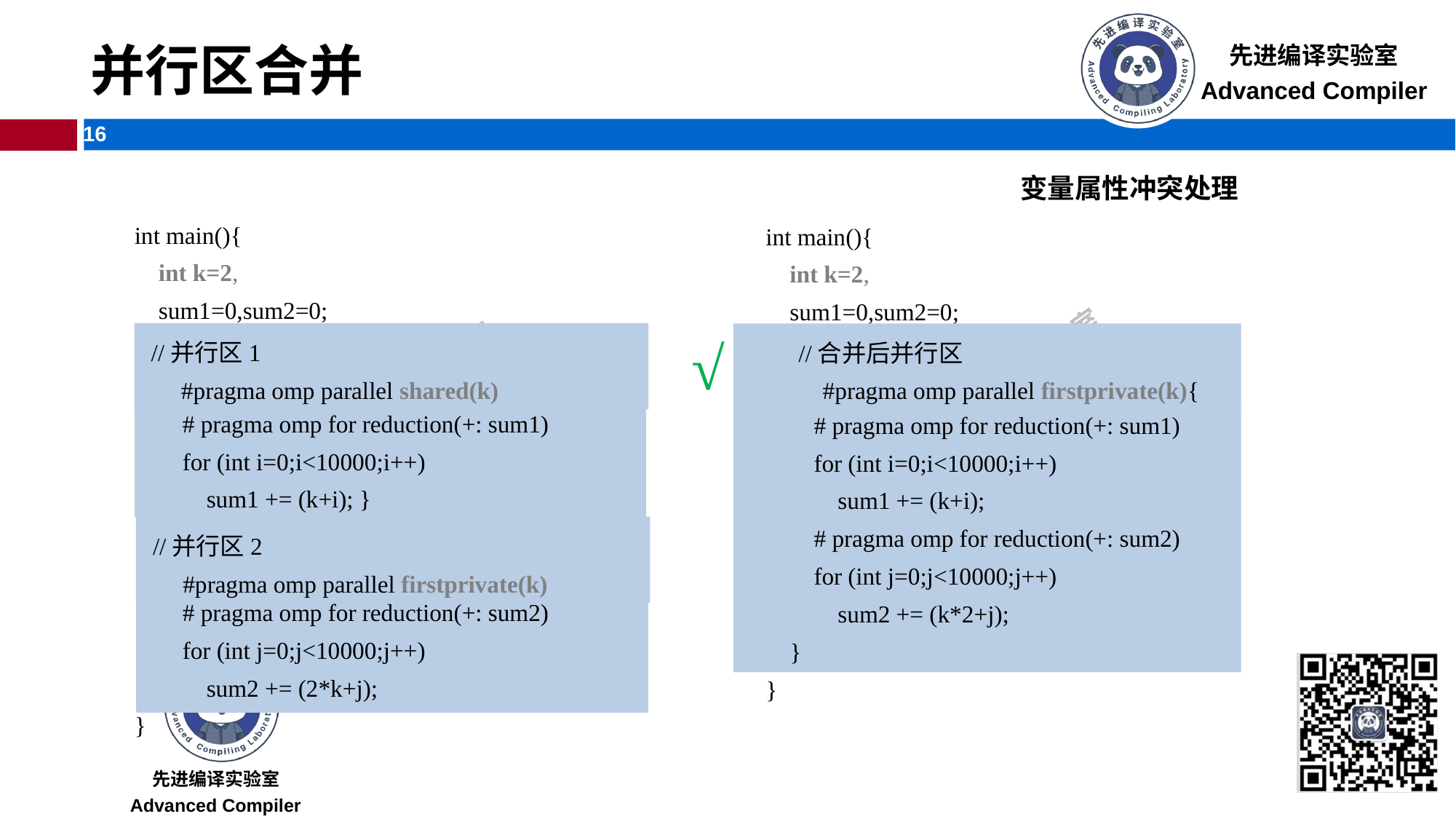

# 并行区合并
变量属性冲突处理
int main(){
    int k=2,
    sum1=0,sum2=0;
//并行区1
    #pragma omp parallel shared(k){
        # pragma omp for reduction(+: sum1)
        for (int i=0;i<10000;i++)
            sum1 += (k+i); }
    //并行区2
    #pragma omp parallel firstprivate(k){
        # pragma omp for reduction(+: sum2)
        for (int j=0;j<10000;j++)
            sum2 += (2*k+j);
}
int main(){
    int k=2,
    sum1=0,sum2=0;
//合并后并行区
    #pragma omp parallel firstprivate(k){
        # pragma omp for reduction(+: sum1)
        for (int i=0;i<10000;i++)
            sum1 += (k+i);
        # pragma omp for reduction(+: sum2)
        for (int j=0;j<10000;j++)
            sum2 += (k*2+j);
    }
}
√
//合并后并行区
    #pragma omp parallel firstprivate(k){

 //并行区1
      #pragma omp parallel shared(k)

 //并行区2
      #pragma omp parallel firstprivate(k)